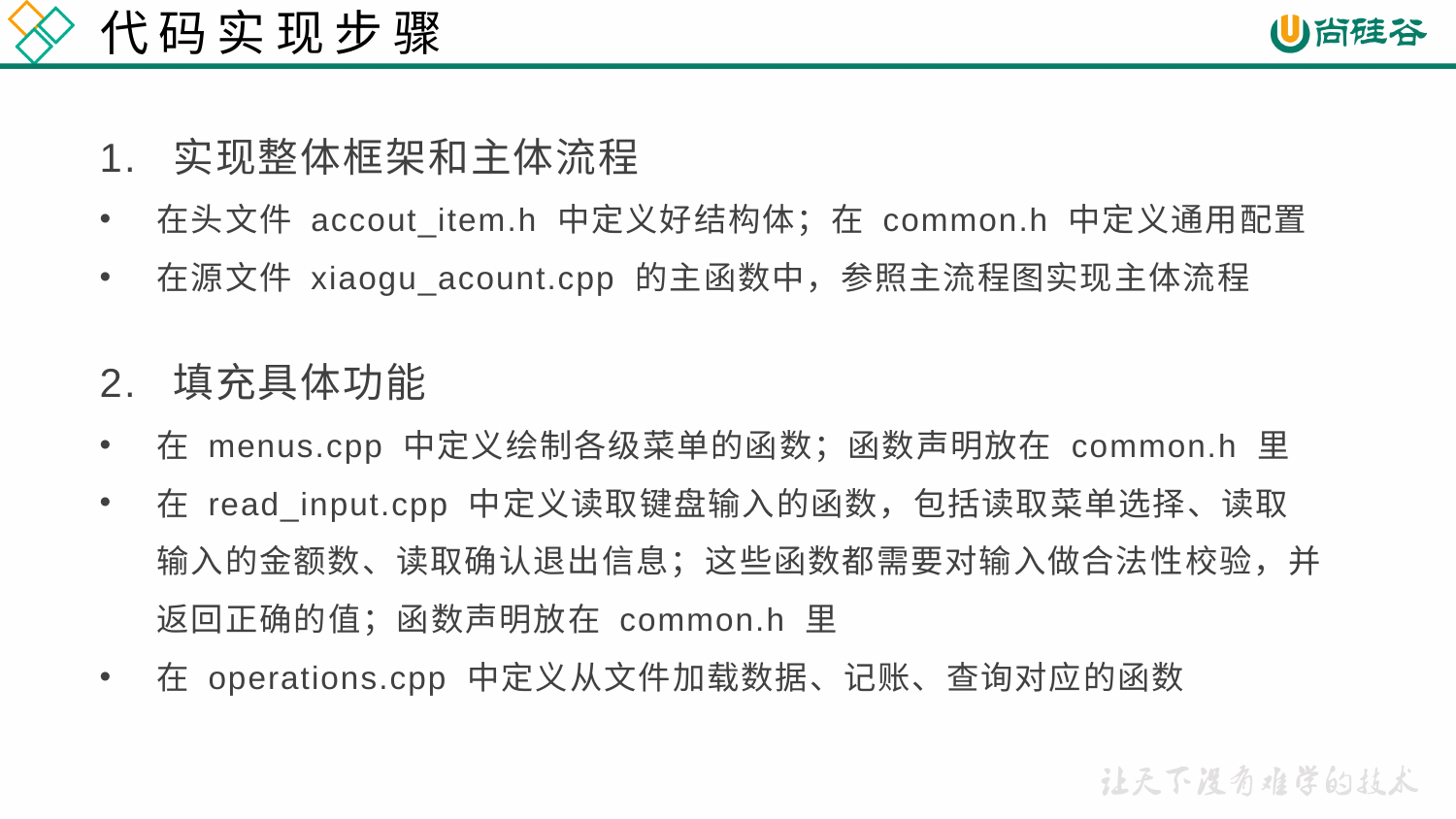

# 代码实现步骤
1.  实现整体框架和主体流程
在头文件 accout_item.h 中定义好结构体；在 common.h 中定义通用配置
在源文件 xiaogu_acount.cpp 的主函数中，参照主流程图实现主体流程
2.  填充具体功能
在 menus.cpp 中定义绘制各级菜单的函数；函数声明放在 common.h 里
在 read_input.cpp 中定义读取键盘输入的函数，包括读取菜单选择、读取输入的金额数、读取确认退出信息；这些函数都需要对输入做合法性校验，并返回正确的值；函数声明放在 common.h 里
在 operations.cpp 中定义从文件加载数据、记账、查询对应的函数